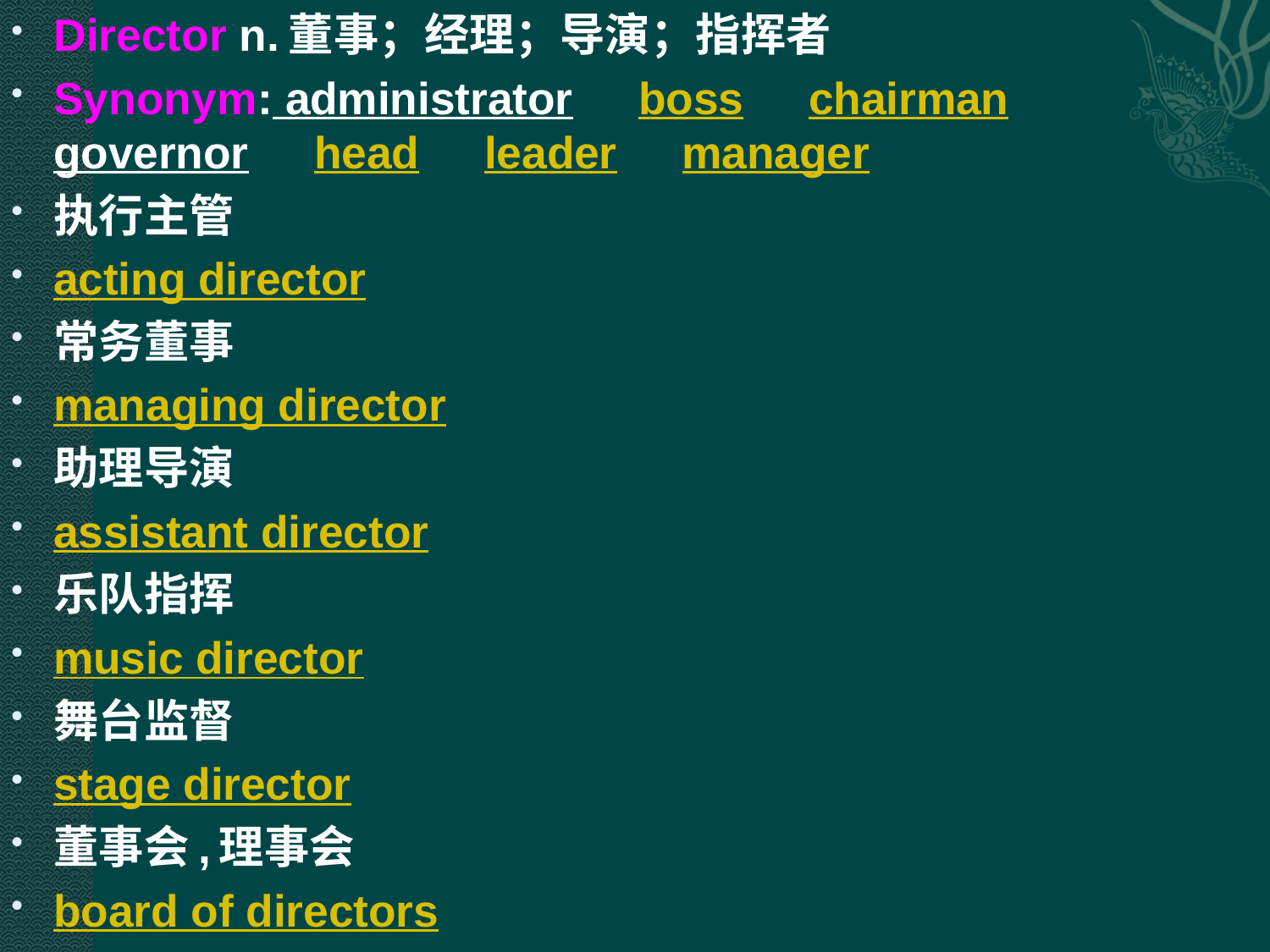

Director n.董事；经理；导演；指挥者
Synonym: administrator　 boss　 chairman　 governor　 head　 leader　 manager
执行主管
acting director
常务董事
managing director
助理导演
assistant director
乐队指挥
music director
舞台监督
stage director
董事会,理事会
board of directors